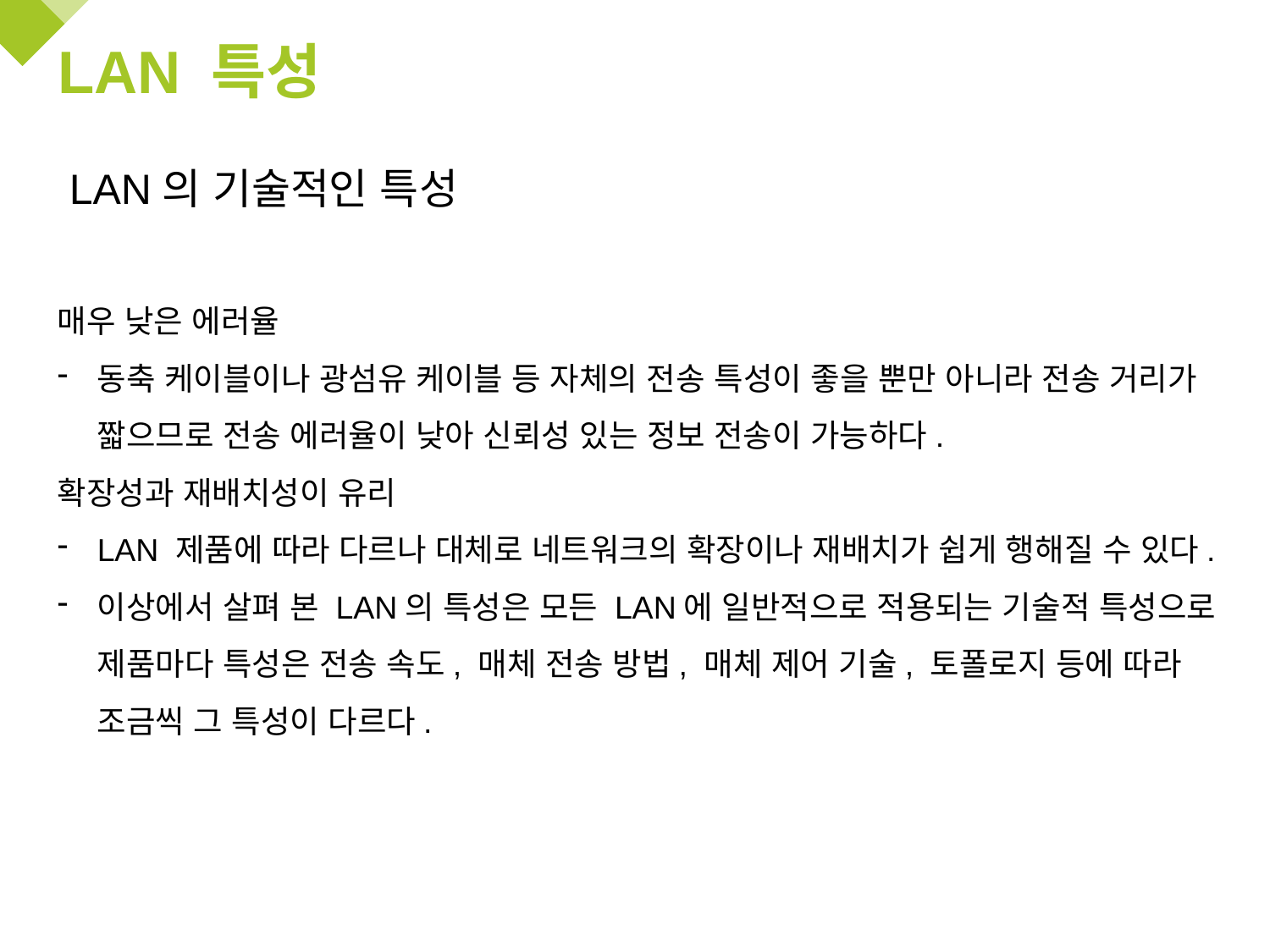

# LAN 특성
LAN의 기술적인 특성
매우 낮은 에러율
동축 케이블이나 광섬유 케이블 등 자체의 전송 특성이 좋을 뿐만 아니라 전송 거리가 짧으므로 전송 에러율이 낮아 신뢰성 있는 정보 전송이 가능하다.
확장성과 재배치성이 유리
LAN 제품에 따라 다르나 대체로 네트워크의 확장이나 재배치가 쉽게 행해질 수 있다.
이상에서 살펴 본 LAN의 특성은 모든 LAN에 일반적으로 적용되는 기술적 특성으로 제품마다 특성은 전송 속도, 매체 전송 방법, 매체 제어 기술, 토폴로지 등에 따라 조금씩 그 특성이 다르다.